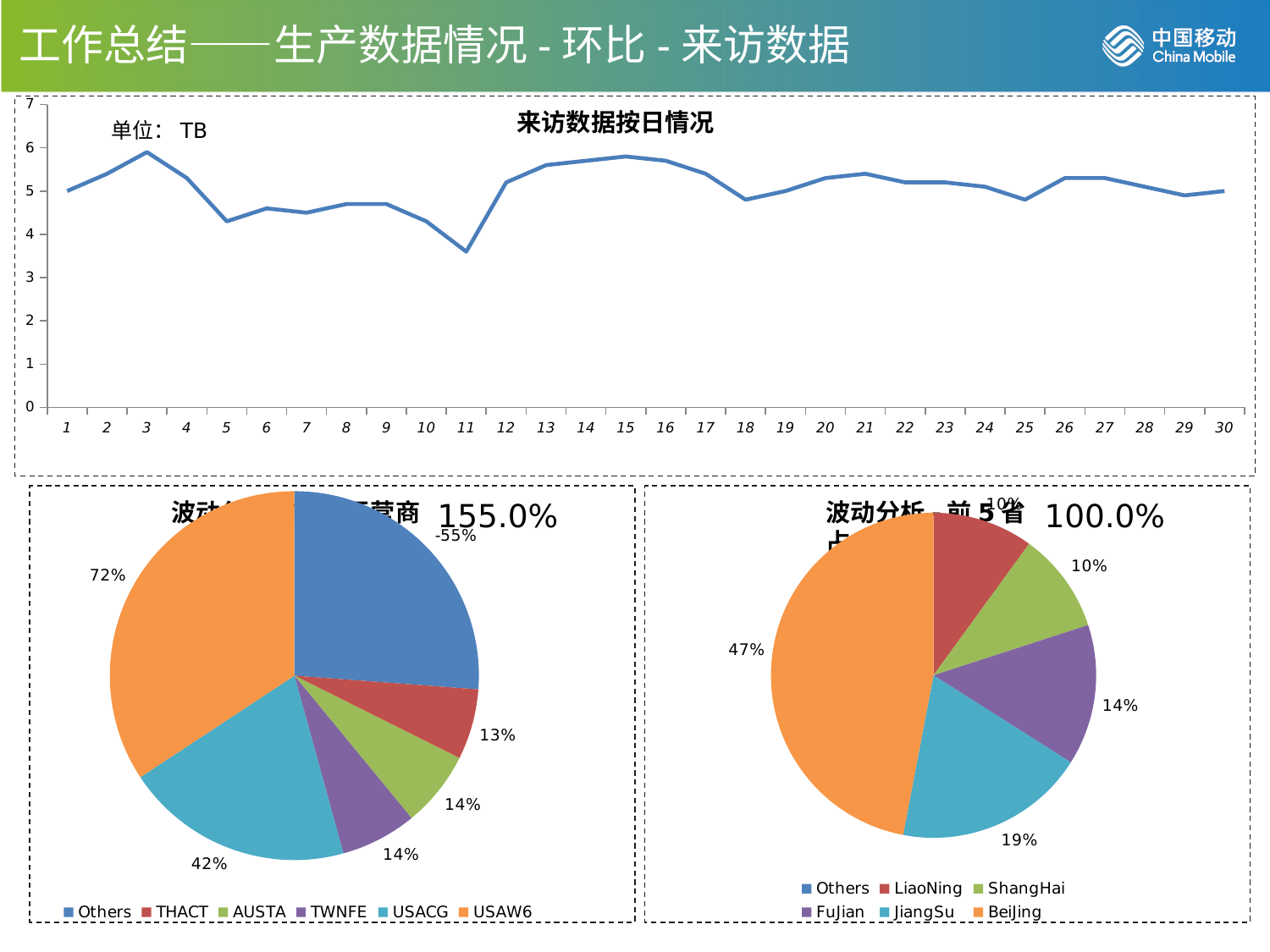

工作总结——生产数据情况-环比-来访数据

### Chart

| Category |  |
|---|---|
| 1 | 5.0 |
| 2 | 5.4 |
| 3 | 5.9 |
| 4 | 5.3 |
| 5 | 4.3 |
| 6 | 4.6 |
| 7 | 4.5 |
| 8 | 4.7 |
| 9 | 4.7 |
| 10 | 4.3 |
| 11 | 3.6 |
| 12 | 5.2 |
| 13 | 5.6 |
| 14 | 5.7 |
| 15 | 5.8 |
| 16 | 5.7 |
| 17 | 5.4 |
| 18 | 4.8 |
| 19 | 5.0 |
| 20 | 5.3 |
| 21 | 5.4 |
| 22 | 5.2 |
| 23 | 5.2 |
| 24 | 5.1 |
| 25 | 4.8 |
| 26 | 5.3 |
| 27 | 5.3 |
| 28 | 5.1 |
| 29 | 4.9 |
| 30 | 5.0 |
来访数据按日情况
单位：TB

### Chart

| Category |  |
|---|---|
| Others | -0.55 |
| THACT | 0.13 |
| AUSTA | 0.14 |
| TWNFE | 0.14 |
| USACG | 0.42 |
| USAW6 | 0.72 |

### Chart

| Category |  |
|---|---|
| Others | 0.0 |
| LiaoNing | 0.1 |
| ShangHai | 0.1 |
| FuJian | 0.14 |
| JiangSu | 0.19 |
| BeiJing | 0.47 |
155.0%
100.0%